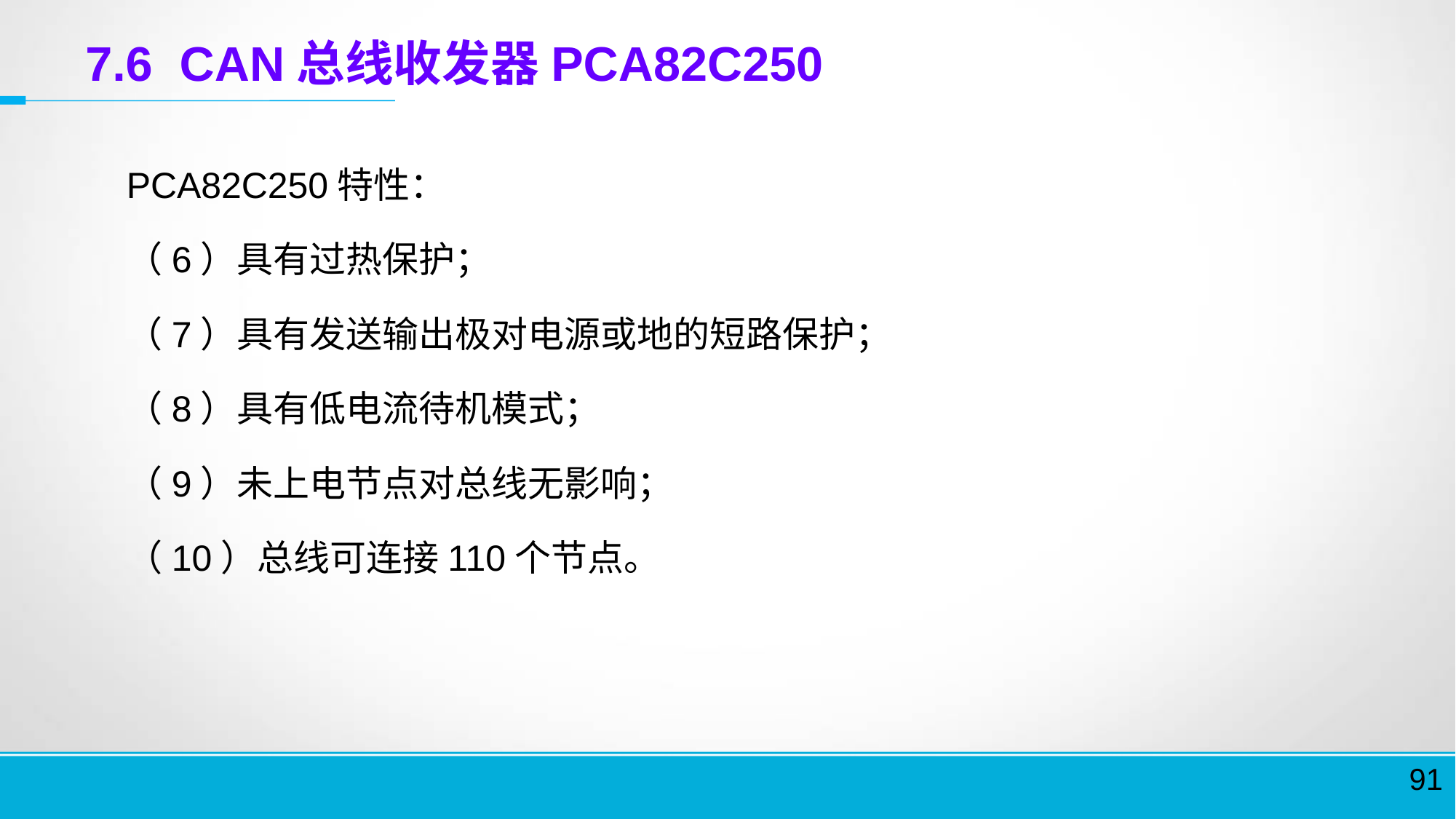

# 7.6  CAN总线收发器PCA82C250
	PCA82C250特性：
	（6）具有过热保护；
	（7）具有发送输出极对电源或地的短路保护；
	（8）具有低电流待机模式；
	（9）未上电节点对总线无影响；
	（10）总线可连接110个节点。
91